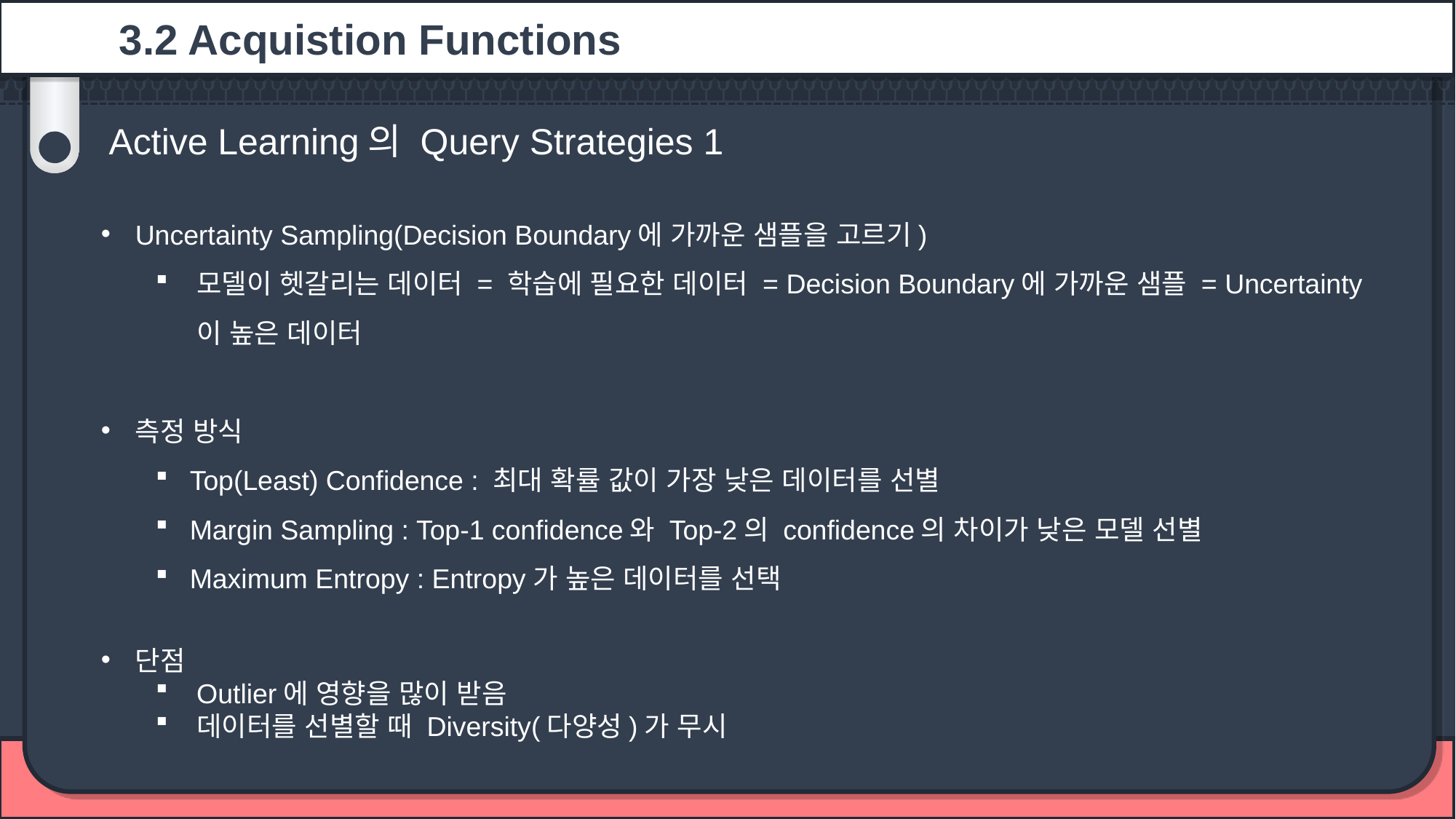

3.2 Acquistion Functions

Active Learning의 Query Strategies 1
Uncertainty Sampling(Decision Boundary에 가까운 샘플을 고르기)
모델이 헷갈리는 데이터 = 학습에 필요한 데이터 = Decision Boundary에 가까운 샘플 = Uncertainty이 높은 데이터

측정 방식
Top(Least) Confidence : 최대 확률 값이 가장 낮은 데이터를 선별
Margin Sampling : Top-1 confidence와 Top-2의 confidence의 차이가 낮은 모델 선별
Maximum Entropy : Entropy가 높은 데이터를 선택

단점
Outlier에 영향을 많이 받음
데이터를 선별할 때 Diversity(다양성)가 무시